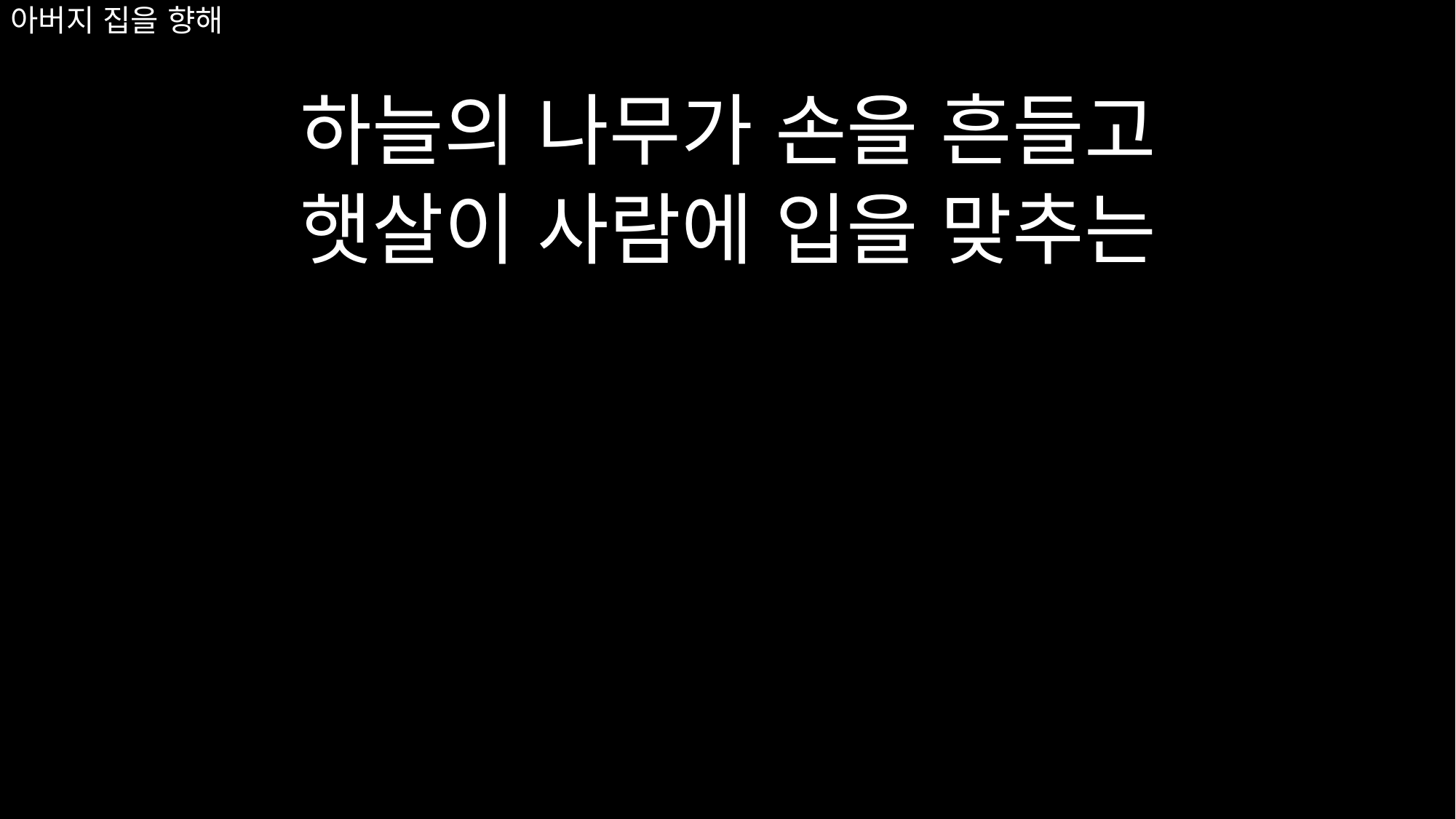

하늘의 나무가 손을 흔들고
햇살이 사람에 입을 맞추는

# 아버지 집을 향해